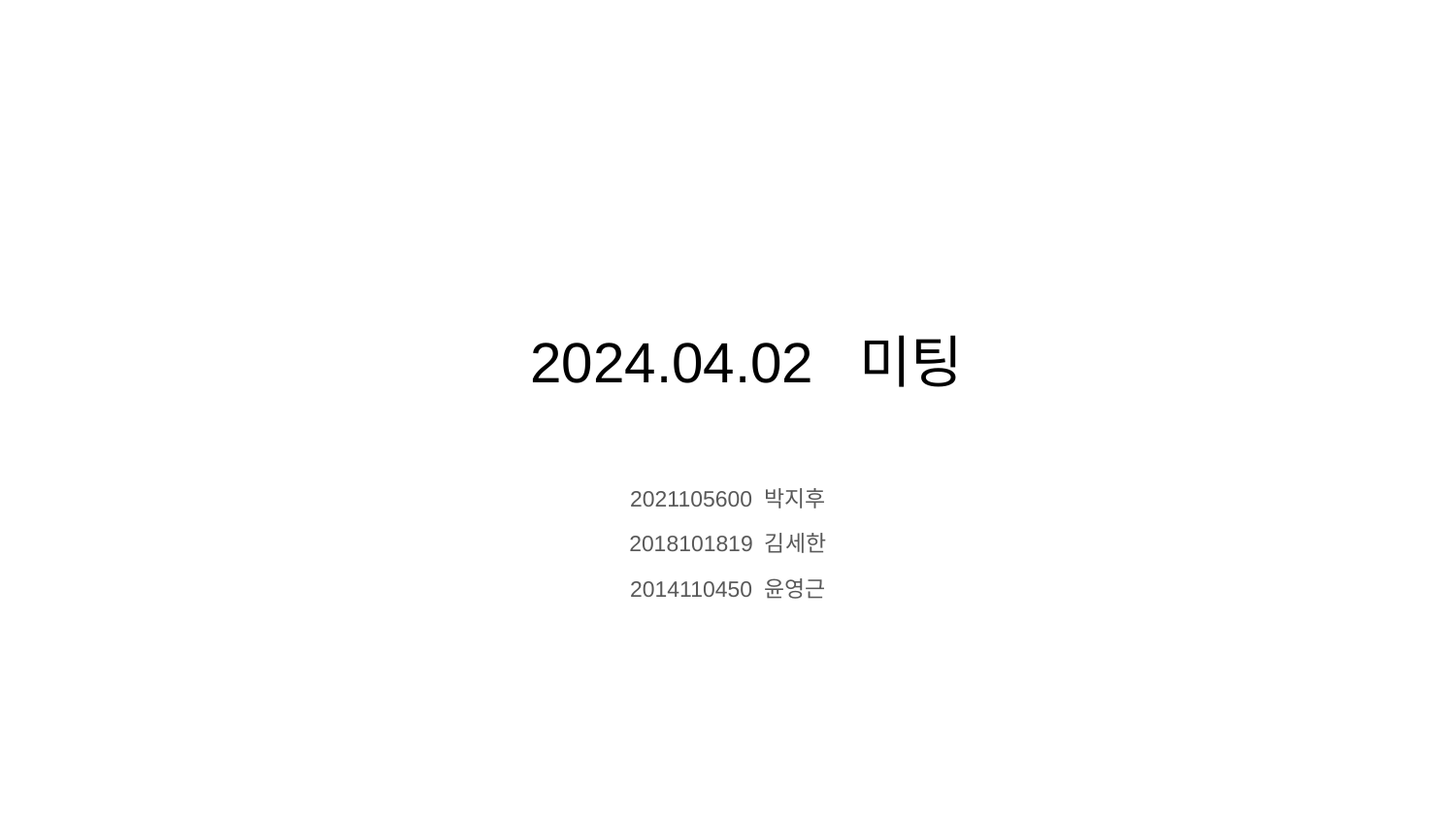

2024.04.02  미팅
2021105600 박지후
2018101819 김세한
2014110450 윤영근